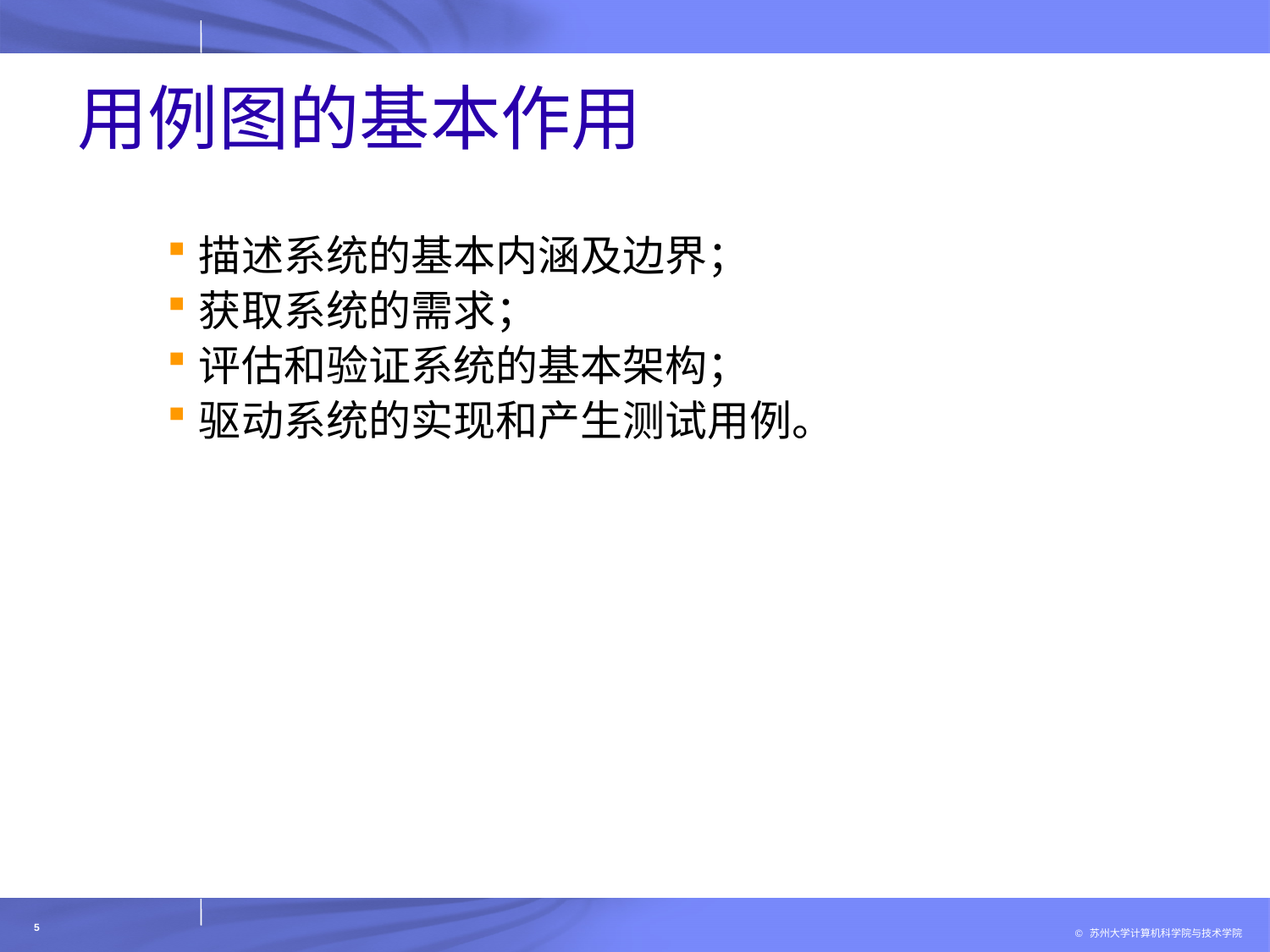

# 用例图的基本作用
描述系统的基本内涵及边界；
获取系统的需求；
评估和验证系统的基本架构；
驱动系统的实现和产生测试用例。
5